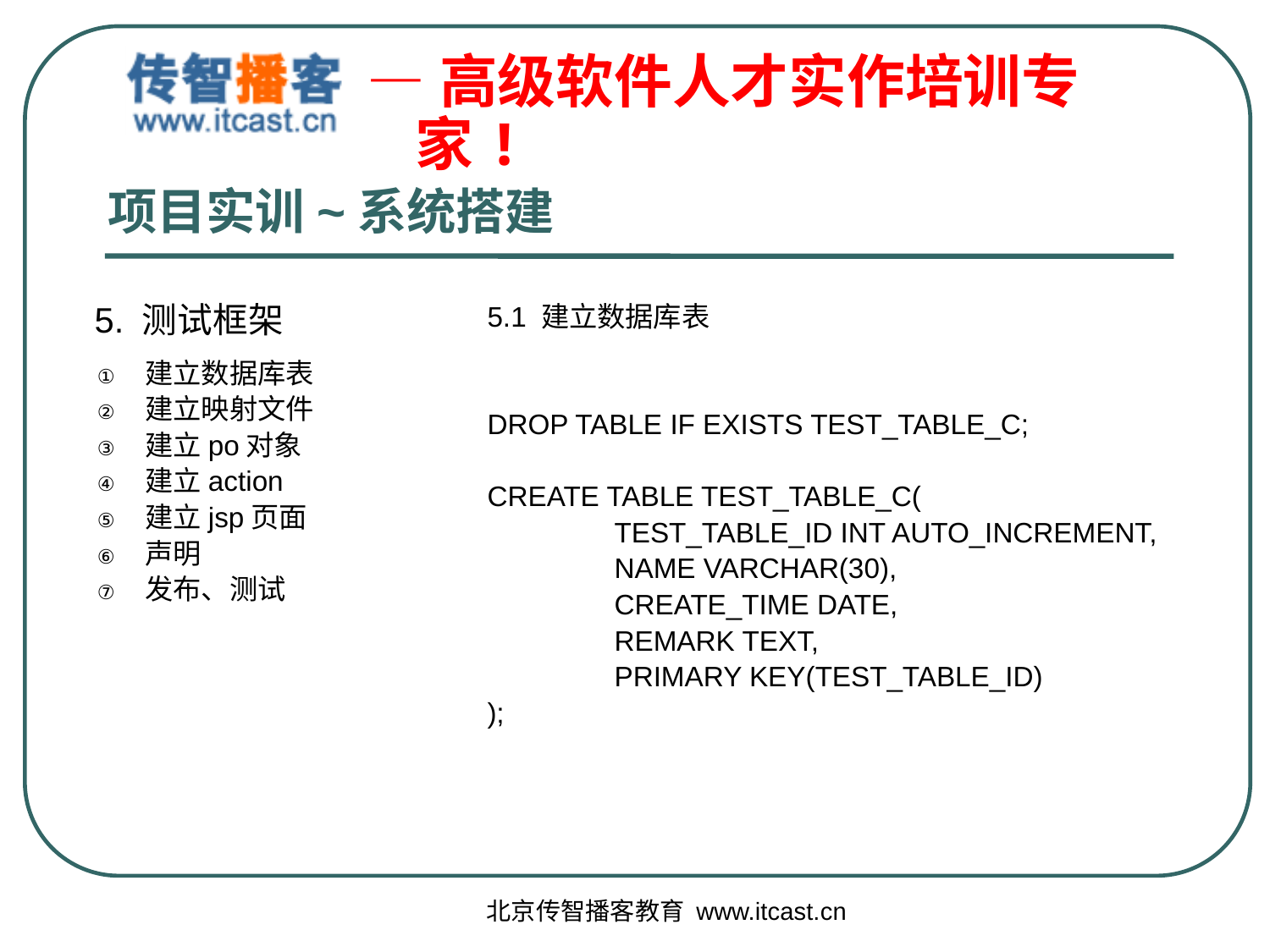

# 项目实训~系统搭建
5. 测试框架
5.1 建立数据库表

DROP TABLE IF EXISTS TEST_TABLE_C;

CREATE TABLE TEST_TABLE_C(
	TEST_TABLE_ID INT AUTO_INCREMENT,
	NAME VARCHAR(30),
	CREATE_TIME DATE,
	REMARK TEXT,
	PRIMARY KEY(TEST_TABLE_ID)
);
建立数据库表
建立映射文件
建立po对象
建立action
建立jsp页面
声明
发布、测试
北京传智播客教育 www.itcast.cn